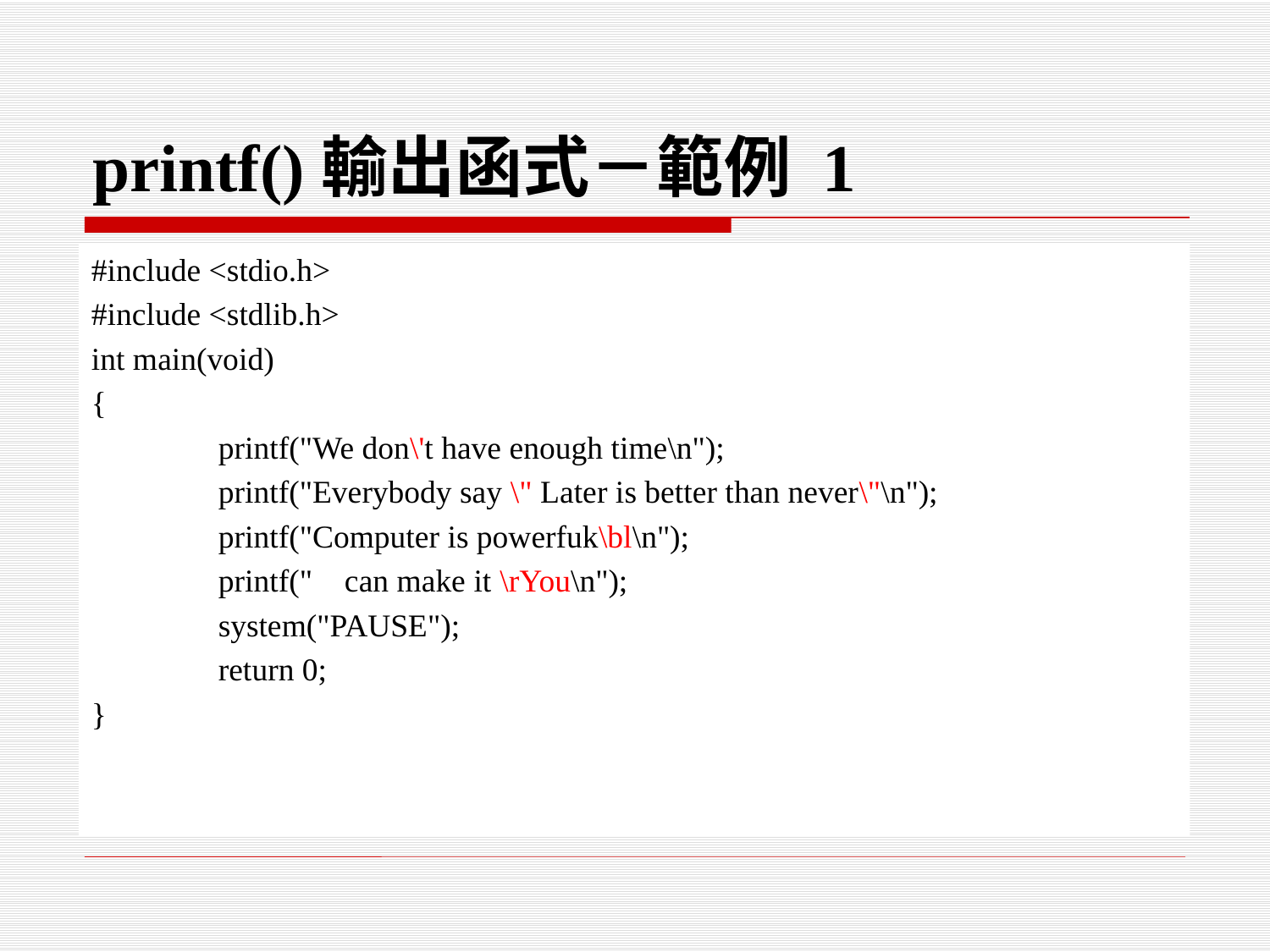

# printf()輸出函式－範例 1
#include <stdio.h>
#include <stdlib.h>
int main(void)
{
	printf("We don\'t have enough time\n");
	printf("Everybody say \" Later is better than never\"\n");
	printf("Computer is powerfuk\bl\n");
	printf("    can make it \rYou\n");
	system("PAUSE");
	return 0;
}